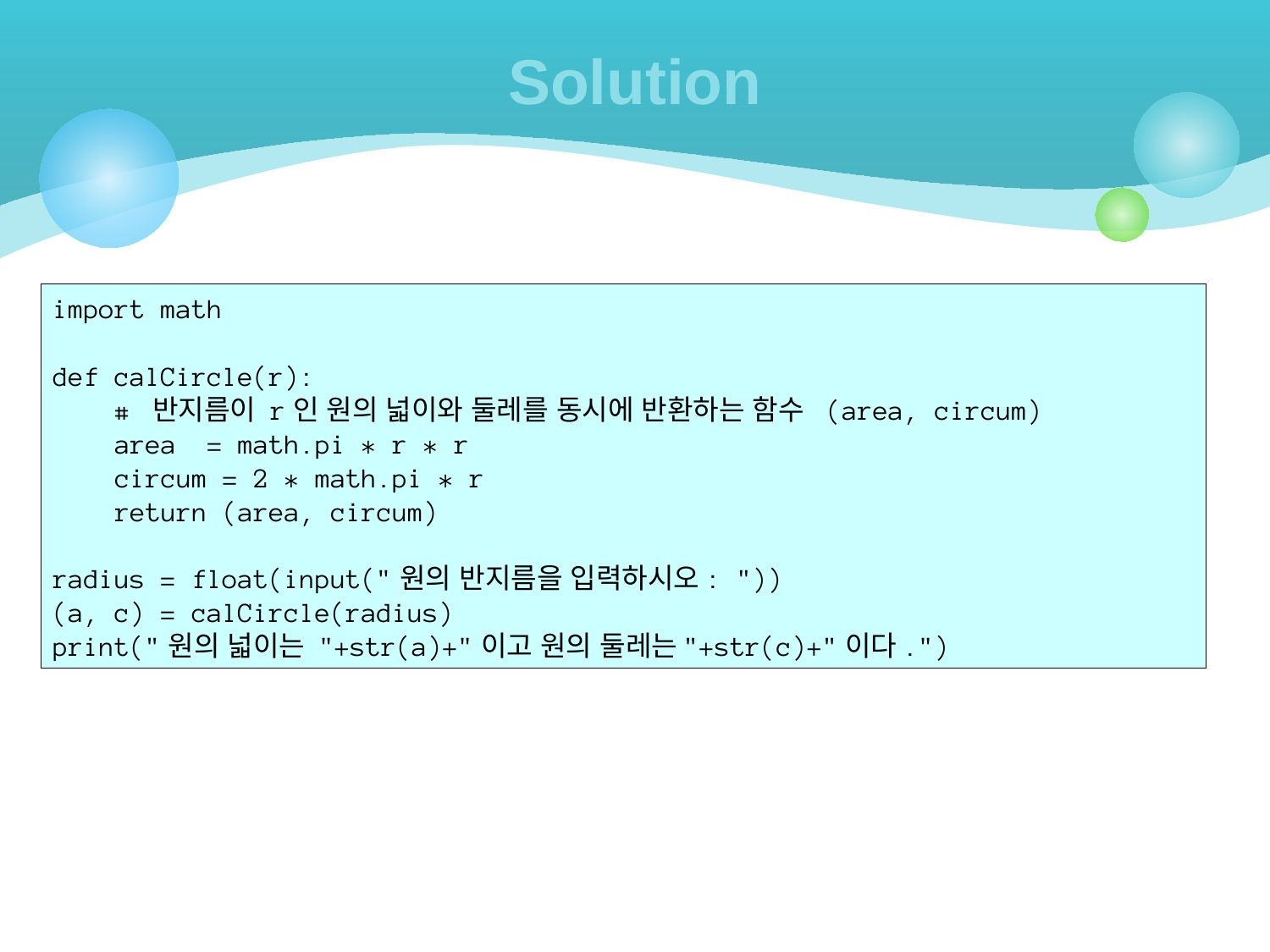

# Solution
import math

def calCircle(r):
    # 반지름이 r인 원의 넓이와 둘레를 동시에 반환하는 함수  (area, circum)
    area  = math.pi * r * r
    circum = 2 * math.pi * r
    return (area, circum)

radius = float(input("원의 반지름을 입력하시오: "))
(a, c) = calCircle(radius)
print("원의 넓이는 "+str(a)+"이고 원의 둘레는"+str(c)+"이다.")